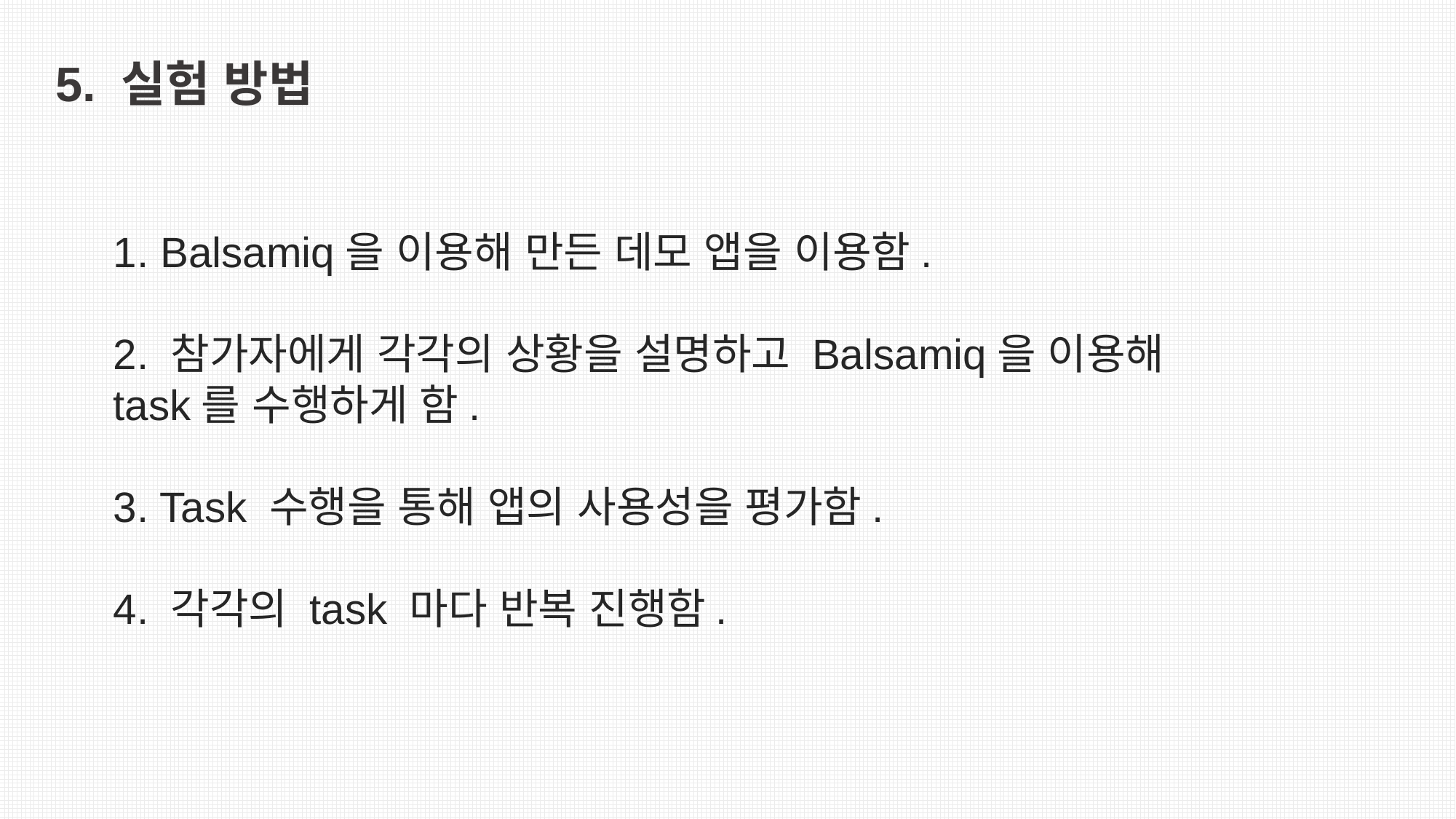

5. 실험 방법
1. Balsamiq을 이용해 만든 데모 앱을 이용함.

2. 참가자에게 각각의 상황을 설명하고 Balsamiq을 이용해
task를 수행하게 함.

3. Task 수행을 통해 앱의 사용성을 평가함.

4. 각각의 task 마다 반복 진행함.